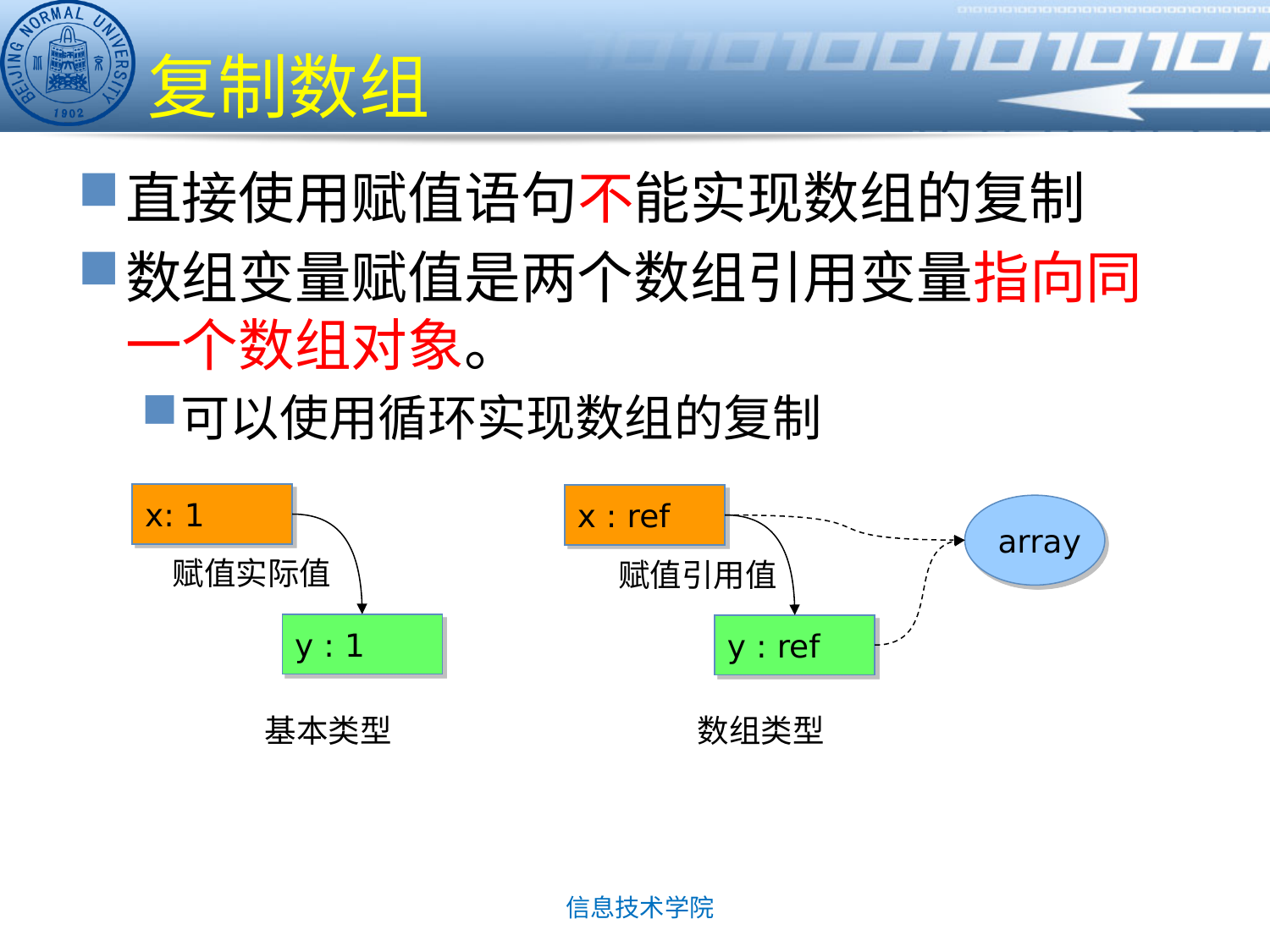

# 复制数组
直接使用赋值语句不能实现数组的复制
数组变量赋值是两个数组引用变量指向同一个数组对象。
可以使用循环实现数组的复制

x: 1
赋值实际值
y : 1
基本类型
x : ref
array
赋值引用值
y : ref
数组类型
18